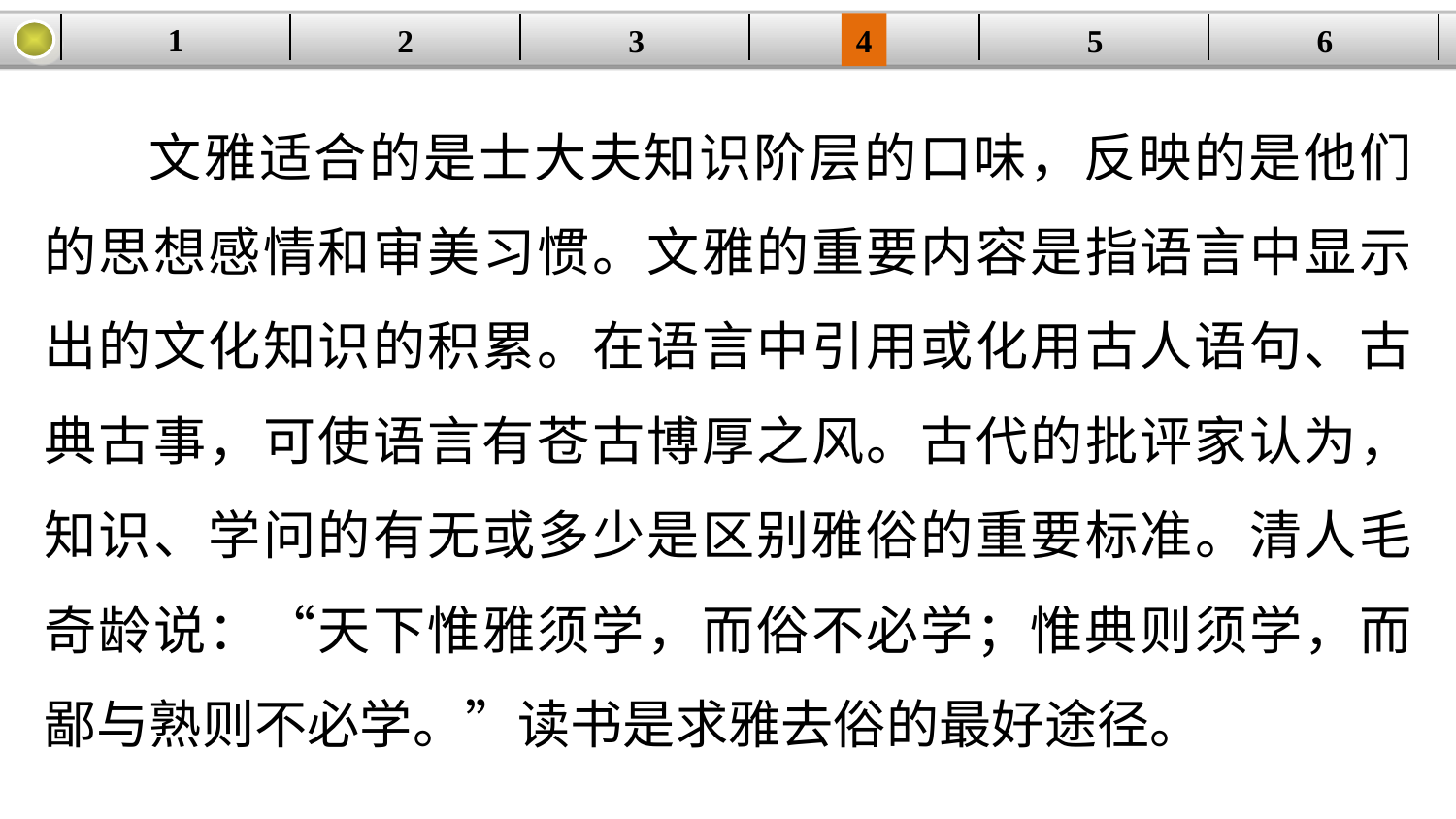

1
3
4
5
6
2
|  |  |  |  |  |  |
| --- | --- | --- | --- | --- | --- |

文雅适合的是士大夫知识阶层的口味，反映的是他们的思想感情和审美习惯。文雅的重要内容是指语言中显示出的文化知识的积累。在语言中引用或化用古人语句、古典古事，可使语言有苍古博厚之风。古代的批评家认为，知识、学问的有无或多少是区别雅俗的重要标准。清人毛奇龄说：“天下惟雅须学，而俗不必学；惟典则须学，而鄙与熟则不必学。”读书是求雅去俗的最好途径。